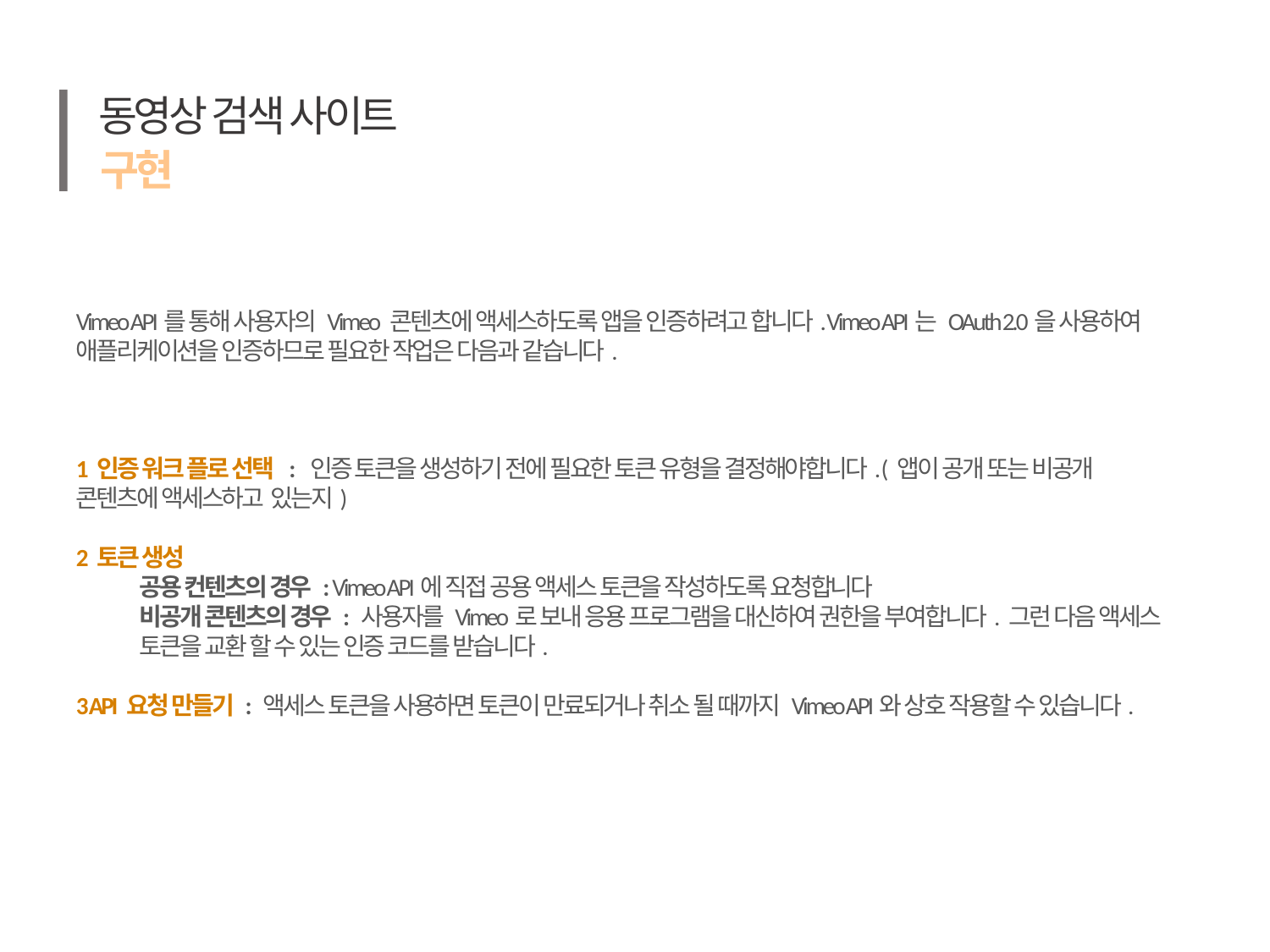

동영상 검색 사이트

구현
Vimeo API를 통해 사용자의 Vimeo 콘텐츠에 액세스하도록 앱을 인증하려고 합니다. Vimeo API는 OAuth 2.0을 사용하여 애플리케이션을 인증하므로 필요한 작업은 다음과 같습니다.

1 인증 워크 플로 선택  :  인증 토큰을 생성하기 전에 필요한 토큰 유형을 결정해야합니다. ( 앱이 공개 또는 비공개 콘텐츠에 액세스하고  있는지)

2 토큰 생성
공용 컨텐츠의 경우 : Vimeo API에 직접 공용 액세스 토큰을 작성하도록 요청합니다
비공개 콘텐츠의 경우 : 사용자를 Vimeo로 보내 응용 프로그램을 대신하여 권한을 부여합니다. 그런 다음 액세스 토큰을 교환 할 수 있는 인증 코드를 받습니다.

3 API 요청 만들기 : 액세스 토큰을 사용하면 토큰이 만료되거나 취소 될 때까지 Vimeo API와 상호 작용할 수 있습니다.